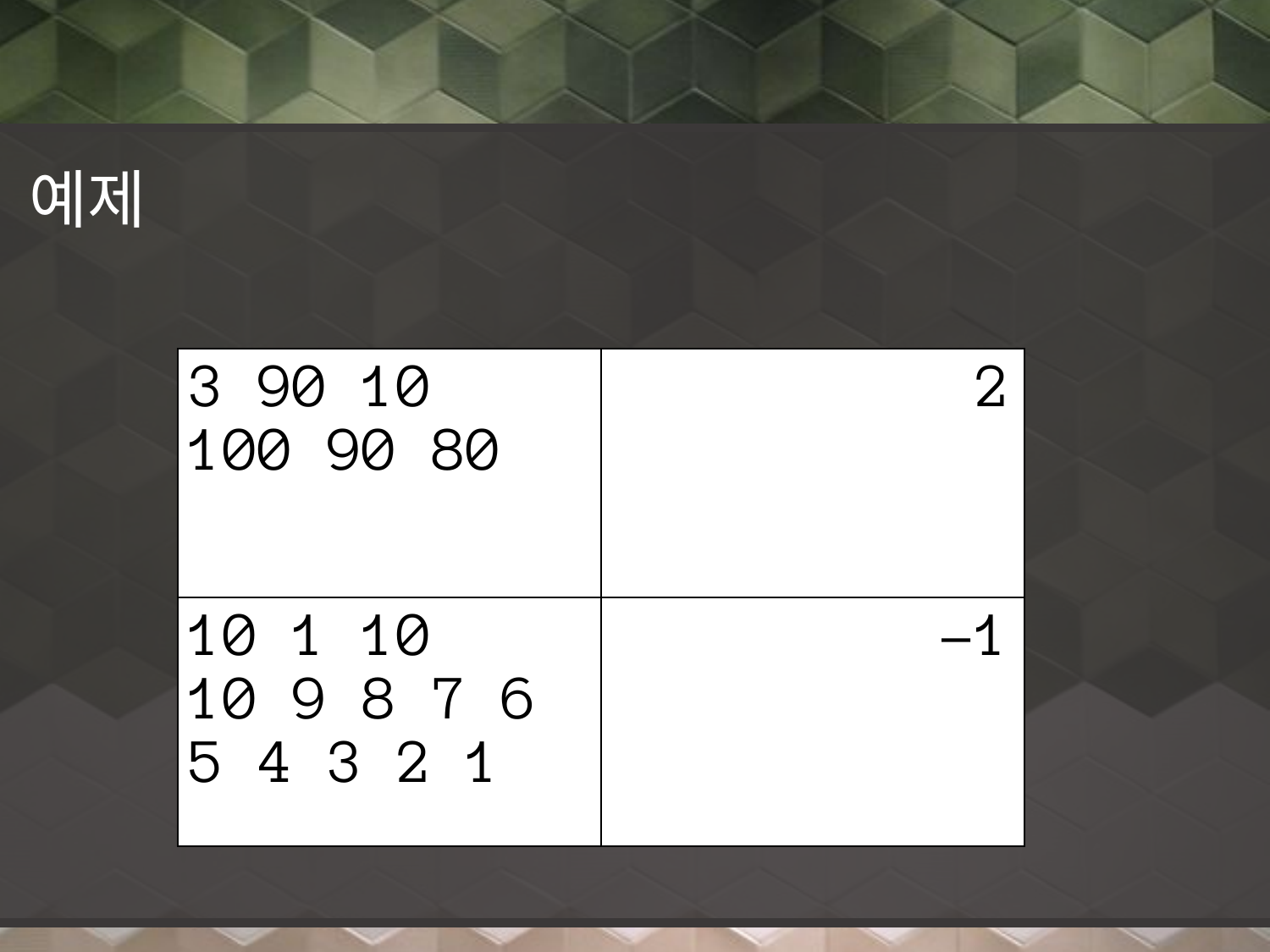

예제
| 3 90 10 100 90 80 | 2 |
| --- | --- |
| 10 1 10 10 9 8 7 6 5 4 3 2 1 | -1 |